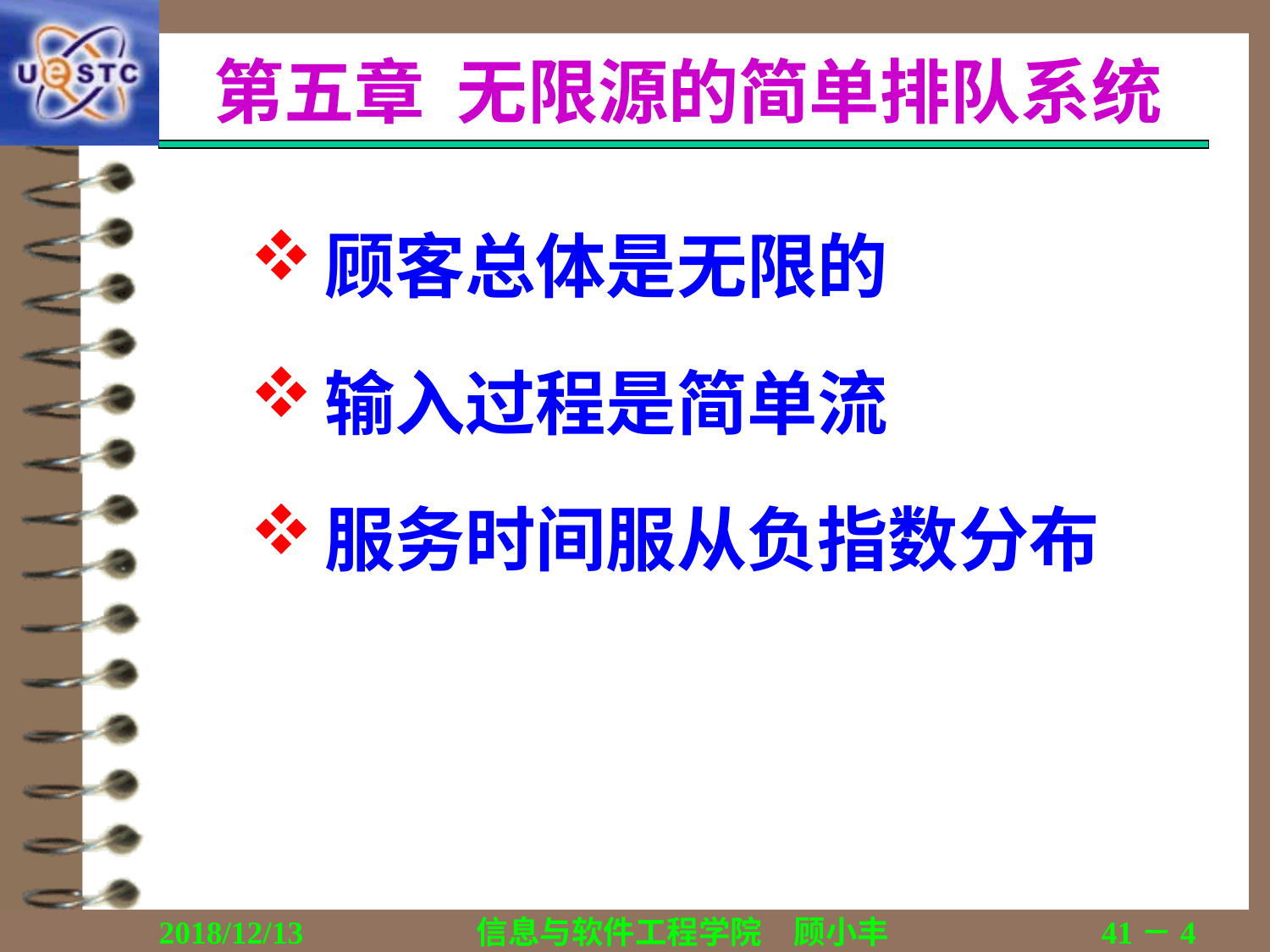

# 第五章  无限源的简单排队系统
顾客总体是无限的
输入过程是简单流
服务时间服从负指数分布
2018/12/13
信息与软件工程学院　顾小丰
41－4